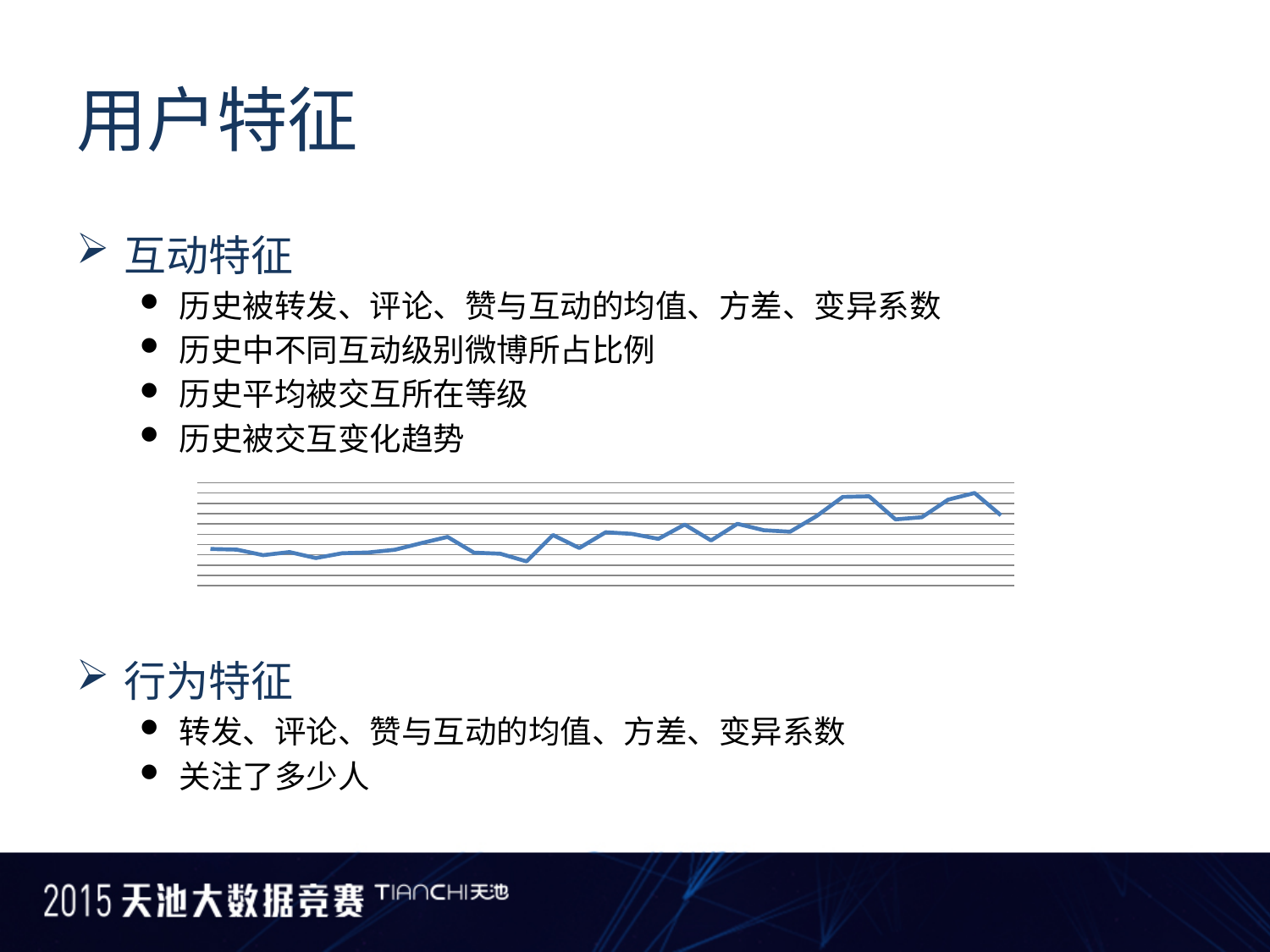

# 用户特征
互动特征
历史被转发、评论、赞与互动的均值、方差、变异系数
历史中不同互动级别微博所占比例
历史平均被交互所在等级
历史被交互变化趋势

行为特征
转发、评论、赞与互动的均值、方差、变异系数
关注了多少人

### Chart

| Category |  |
|---|---|